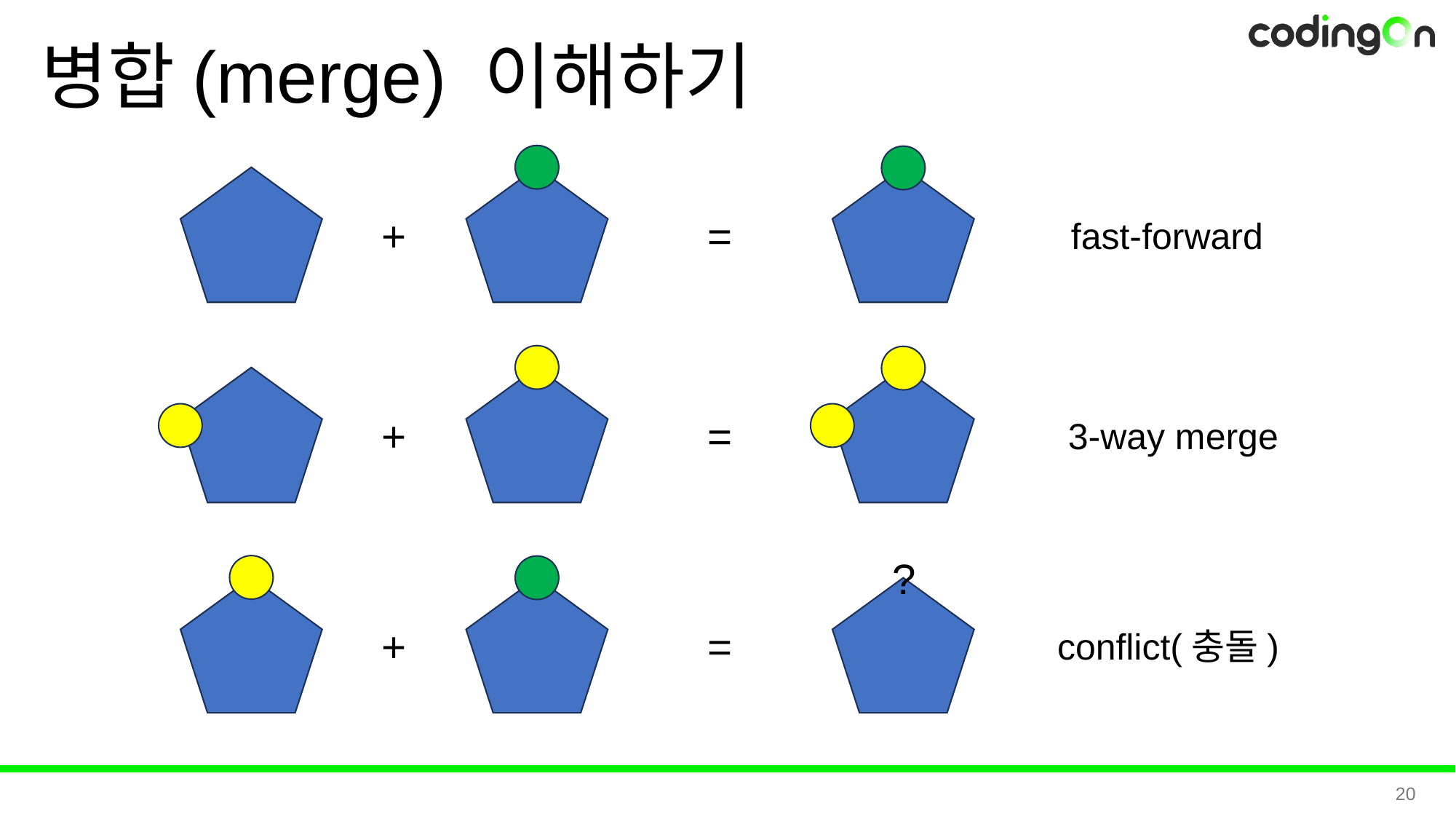

# 병합(merge) 이해하기

+
=
fast-forward

+
=

3-way merge
?

+
=
conflict(충돌)
20